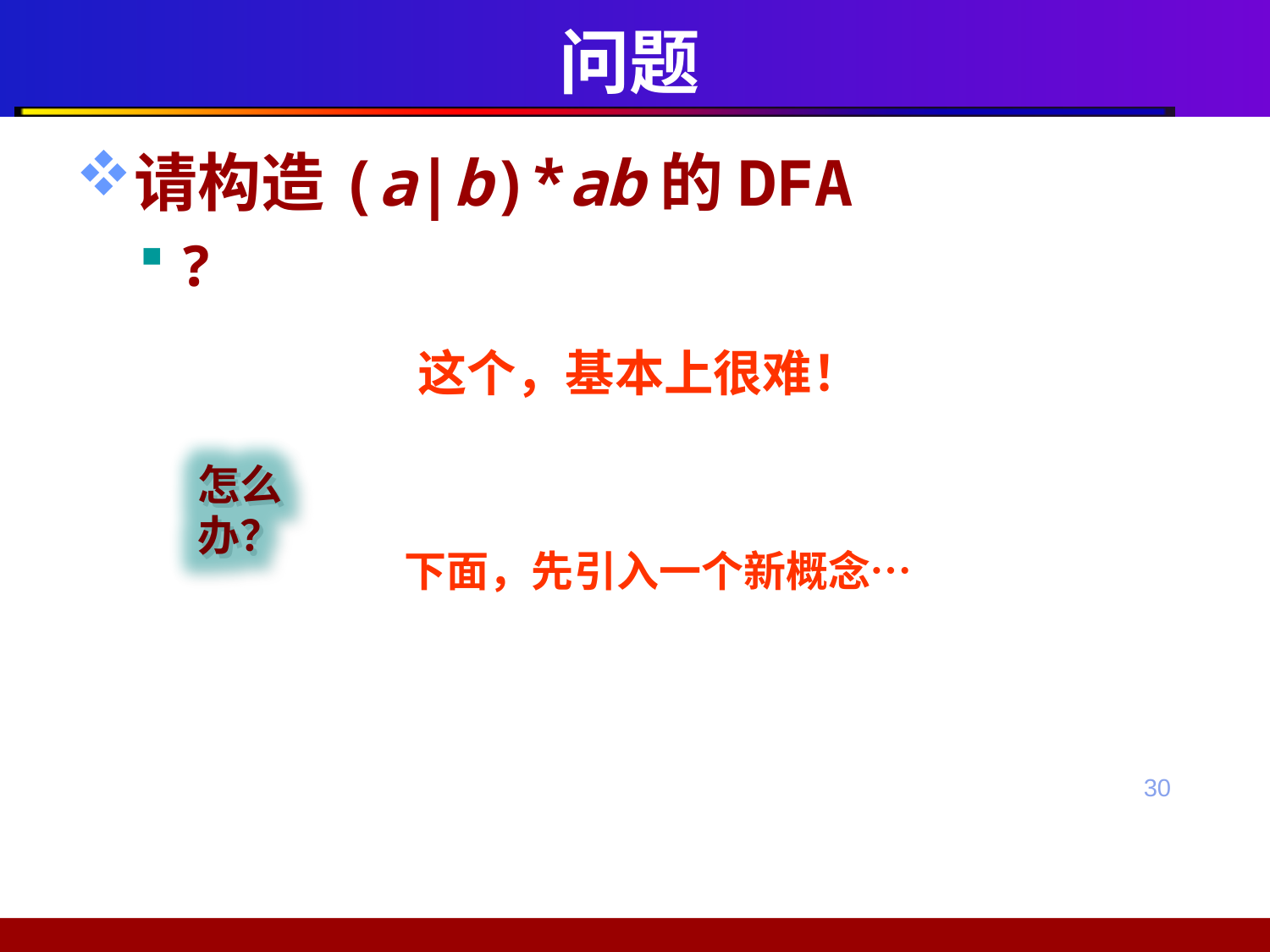

# 问题
请构造(a|b)*ab的DFA
?
这个，基本上很难！
怎么办？
下面，先引入一个新概念…
30